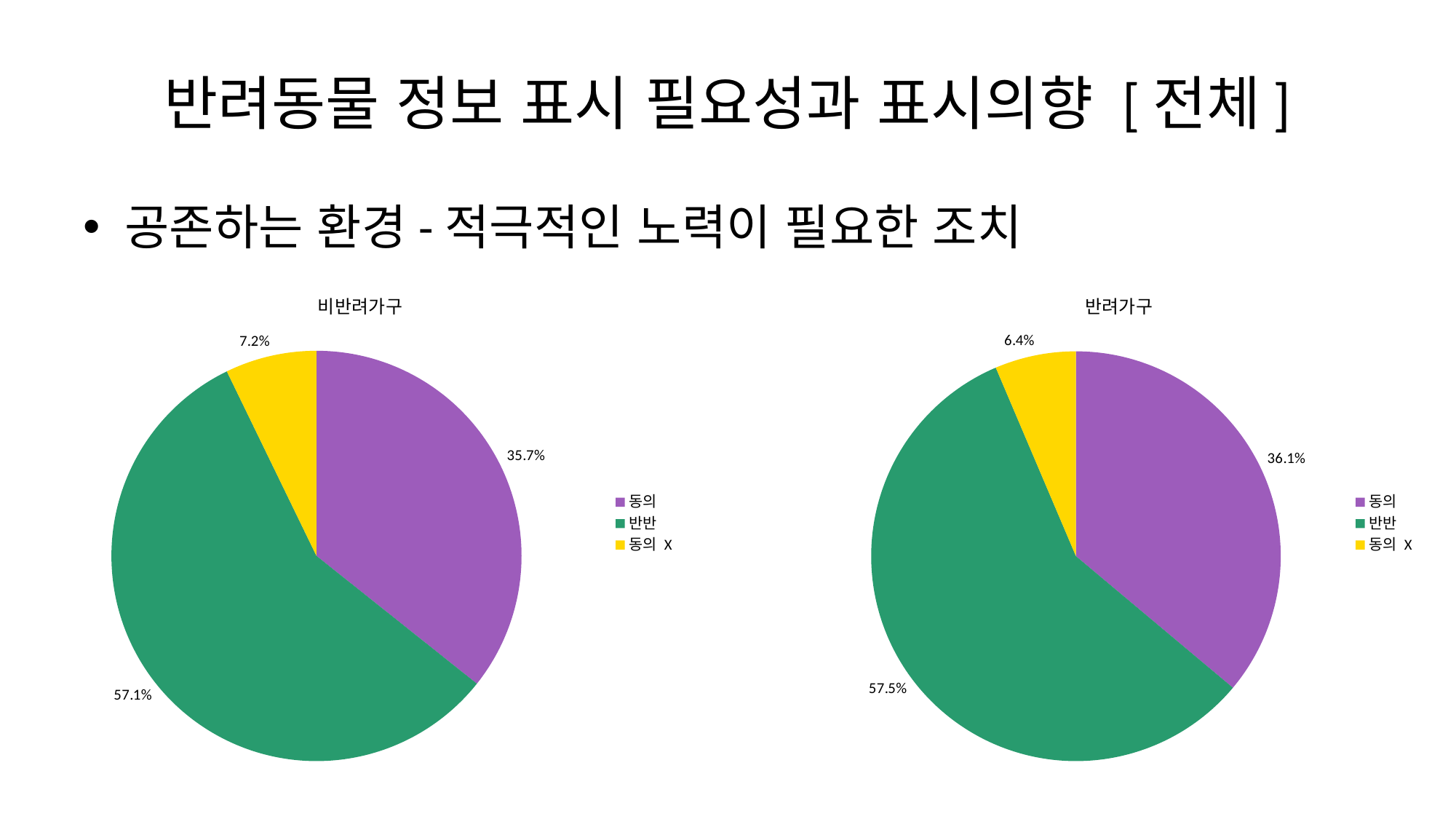

# 반려동물 정보 표시 필요성과 표시의향 [전체]
공존하는 환경-적극적인 노력이 필요한 조치

### Chart:

| Category | 비반려가구 |
|---|---|
| 동의 | 0.357 |
| 반반 | 0.571 |
| 동의 X | 0.072 |

### Chart:

| Category | 반려가구 |
|---|---|
| 동의 | 0.361 |
| 반반 | 0.575 |
| 동의 X | 0.064 |